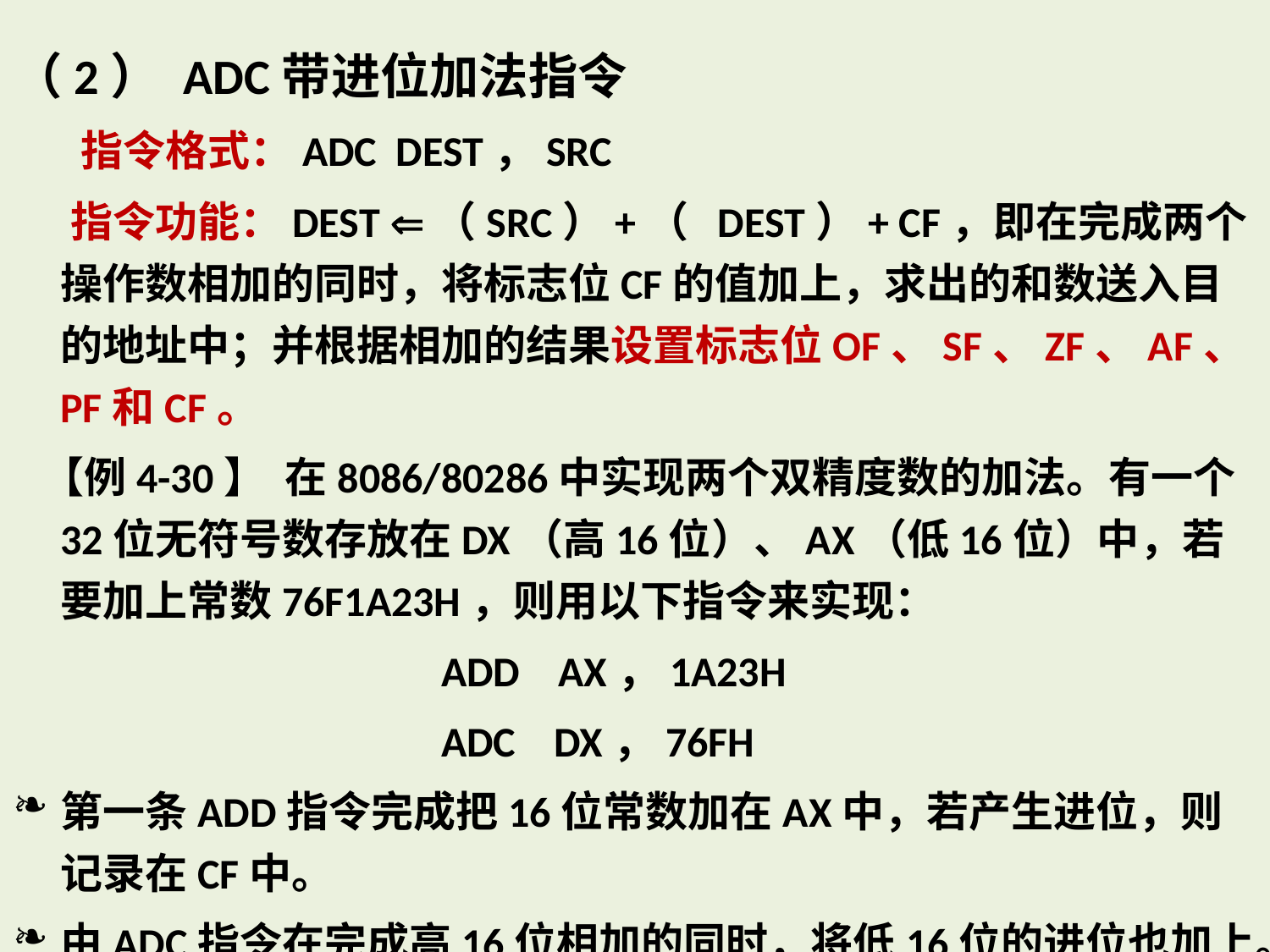

（2） ADC带进位加法指令
     指令格式：ADC  DEST，SRC
     指令功能：DEST ⇐（SRC）+（  DEST）+ CF，即在完成两个操作数相加的同时，将标志位CF的值加上，求出的和数送入目的地址中；并根据相加的结果设置标志位OF、SF、ZF、AF、PF和CF。
  【例4-30】  在8086/80286中实现两个双精度数的加法。有一个32位无符号数存放在DX（高16位）、AX（低16位）中，若要加上常数76F1A23H，则用以下指令来实现：
				ADD    AX，1A23H
				ADC    DX，76FH
第一条ADD指令完成把16位常数加在AX中，若产生进位，则记录在CF中。
由ADC指令在完成高16位相加的同时，将低16位的进位也加上。
139